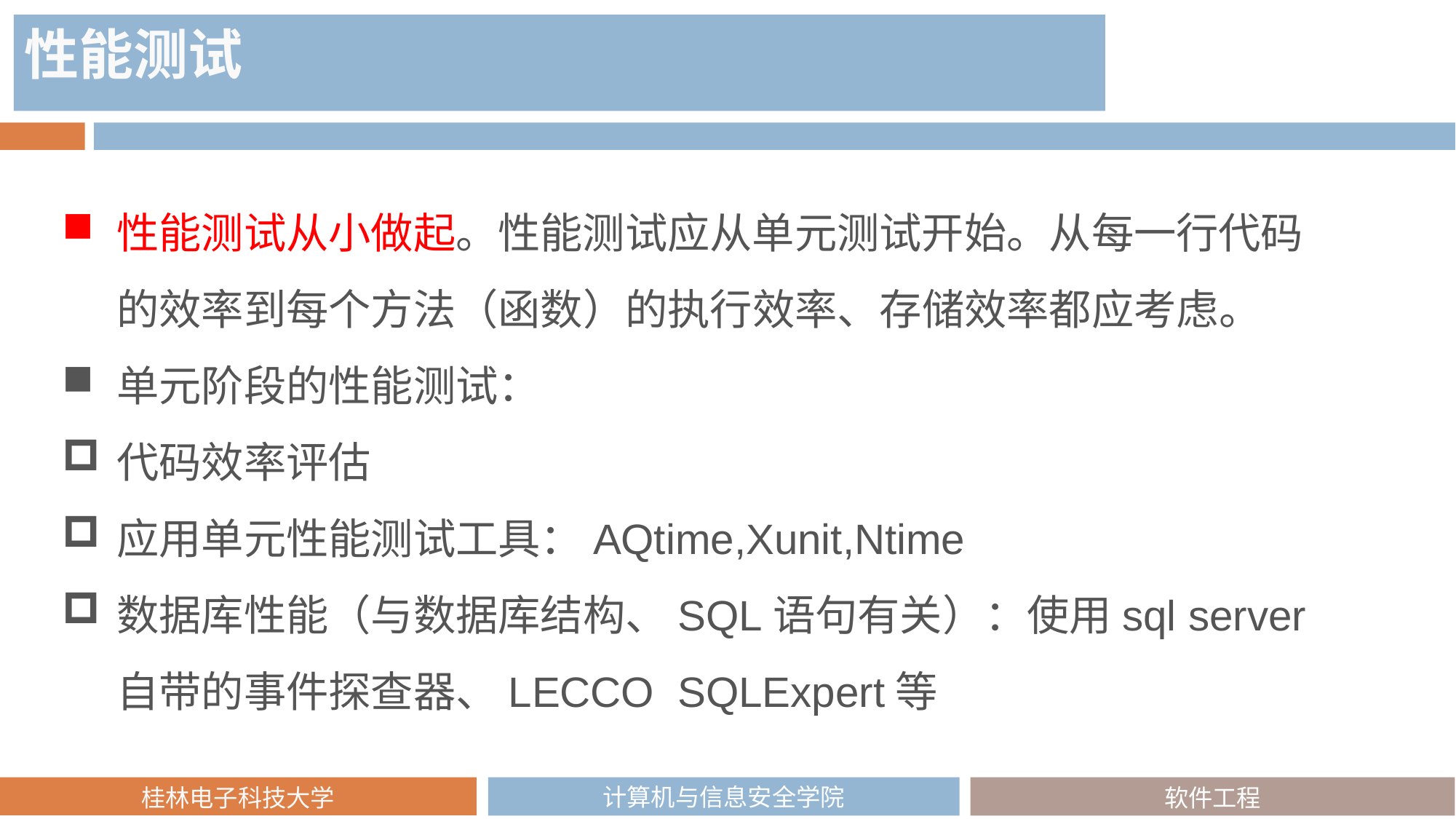

性能测试
性能测试从小做起。性能测试应从单元测试开始。从每一行代码的效率到每个方法（函数）的执行效率、存储效率都应考虑。
单元阶段的性能测试：
代码效率评估
应用单元性能测试工具：AQtime,Xunit,Ntime
数据库性能（与数据库结构、SQL语句有关）：使用sql server自带的事件探查器、LECCO  SQLExpert等